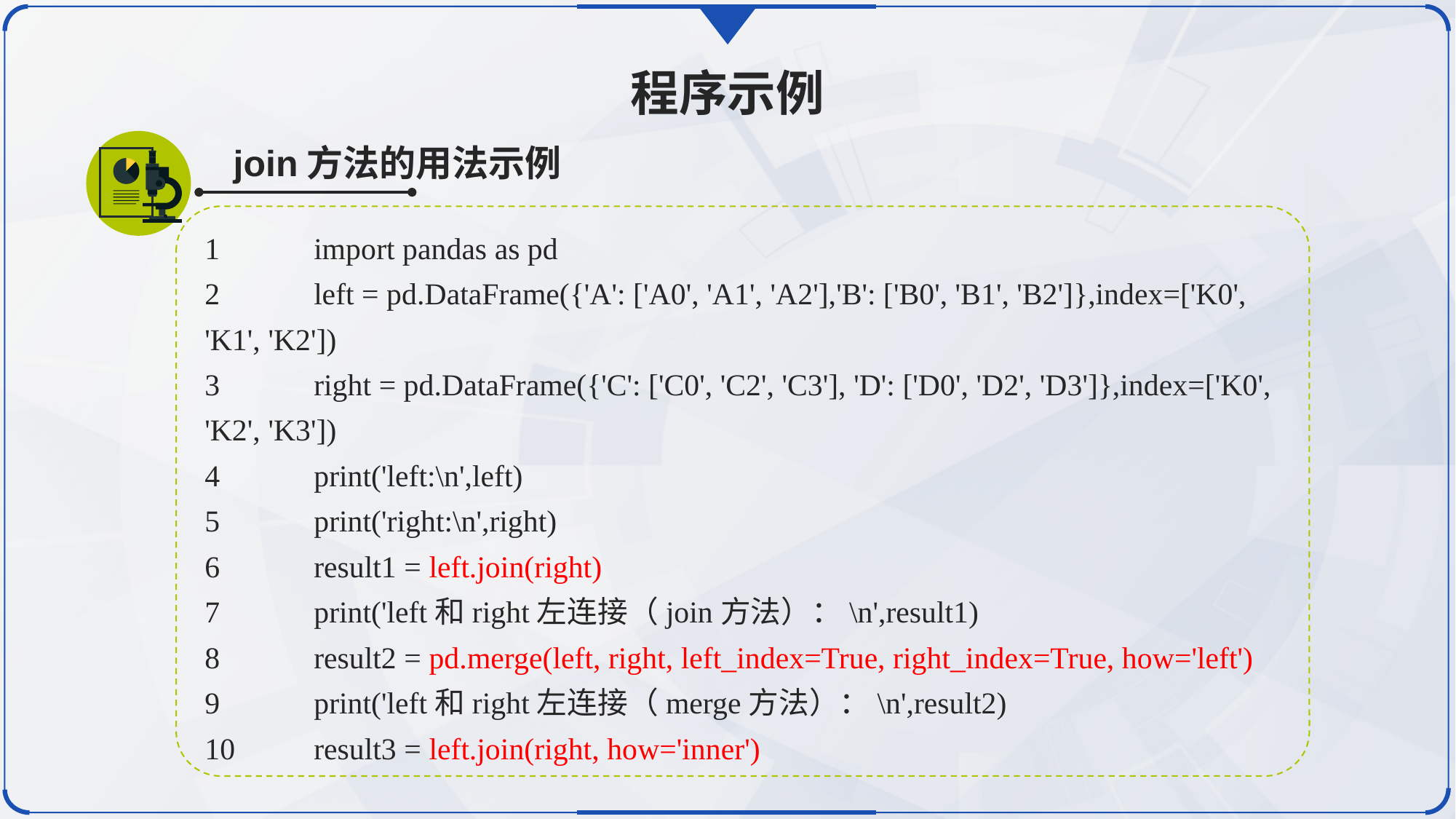

程序示例

join方法的用法示例

1	import pandas as pd
2	left = pd.DataFrame({'A': ['A0', 'A1', 'A2'],'B': ['B0', 'B1', 'B2']},index=['K0', 'K1', 'K2'])
3	right = pd.DataFrame({'C': ['C0', 'C2', 'C3'], 'D': ['D0', 'D2', 'D3']},index=['K0', 'K2', 'K3'])
4	print('left:\n',left)
5	print('right:\n',right)
6	result1 = left.join(right)
7	print('left和right左连接（join方法）：\n',result1)
8	result2 = pd.merge(left, right, left_index=True, right_index=True, how='left')
9	print('left和right左连接（merge方法）：\n',result2)
10	result3 = left.join(right, how='inner')